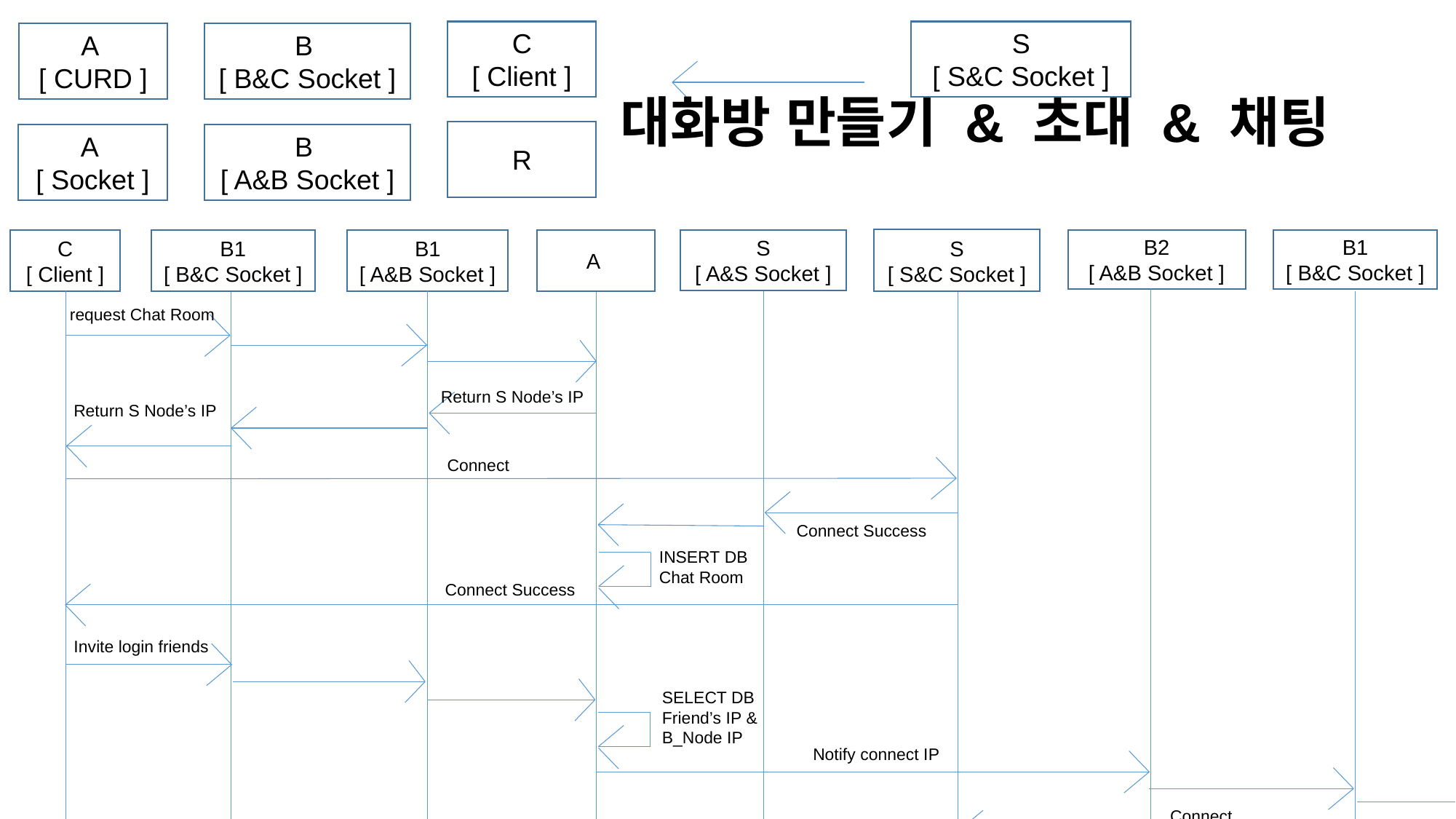

C
[ Client ]
S
[ S&C Socket ]
A
[ CURD ]
B
[ B&C Socket ]
대화방 만들기 & 초대 & 채팅
R
A
[ Socket ]
B
[ A&B Socket ]
C
[ Client ]
S
[ S&C Socket ]
S
[ A&S Socket ]
C
[ Client ]
B1
[ B&C Socket ]
B1
[ A&B Socket ]
A
B2
[ A&B Socket ]
B1
[ B&C Socket ]
request Chat Room
Return S Node’s IP
Return S Node’s IP
Connect
Connect Success
INSERT DB
Chat Room
Connect Success
Invite login friends
SELECT DB
Friend’s IP &
B_Node IP
Notify connect IP
Connect
Send message